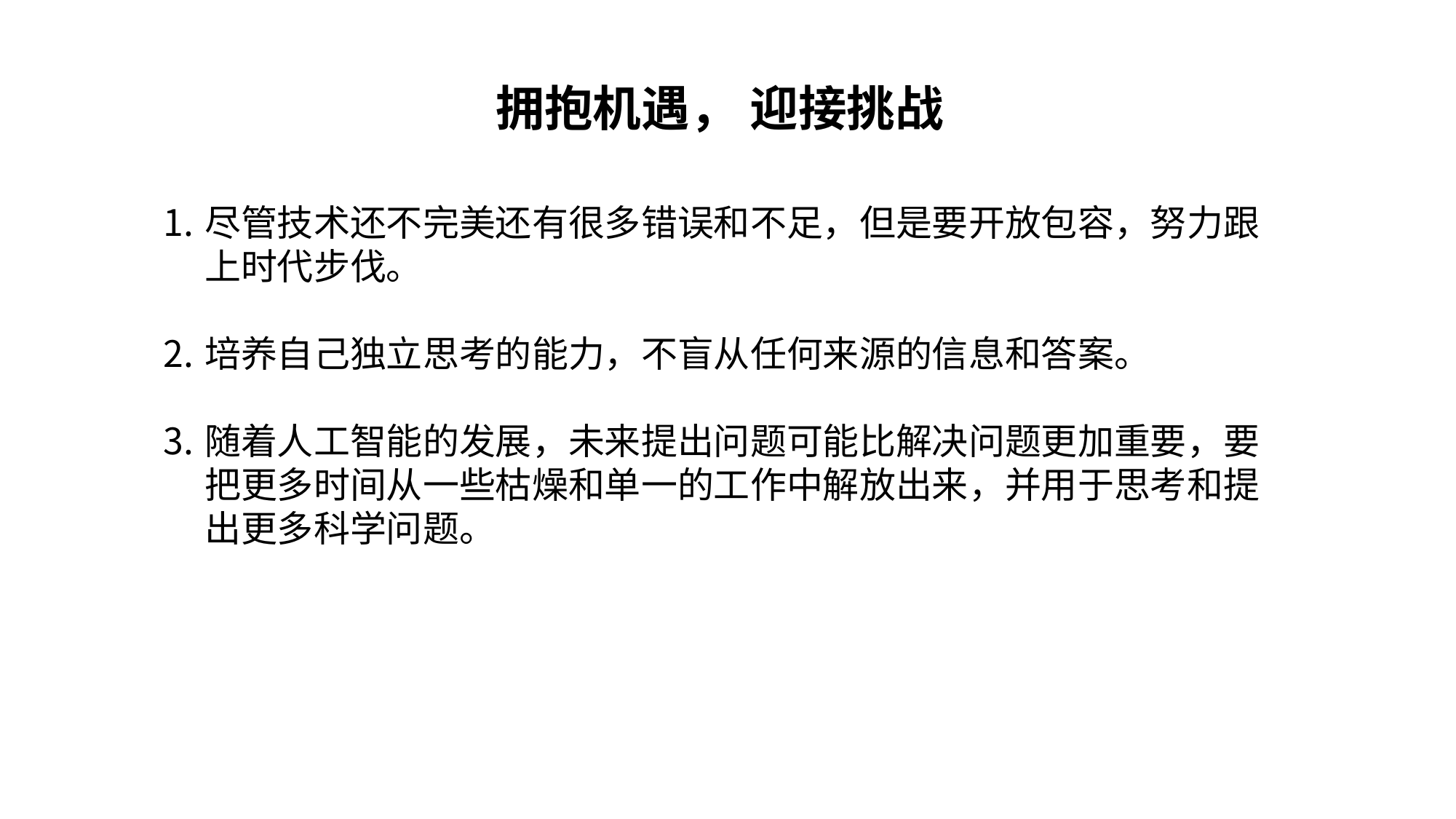

拥抱机遇， 迎接挑战
尽管技术还不完美还有很多错误和不足，但是要开放包容，努力跟上时代步伐。

培养自己独立思考的能力，不盲从任何来源的信息和答案。

随着人工智能的发展，未来提出问题可能比解决问题更加重要，要把更多时间从一些枯燥和单一的工作中解放出来，并用于思考和提出更多科学问题。